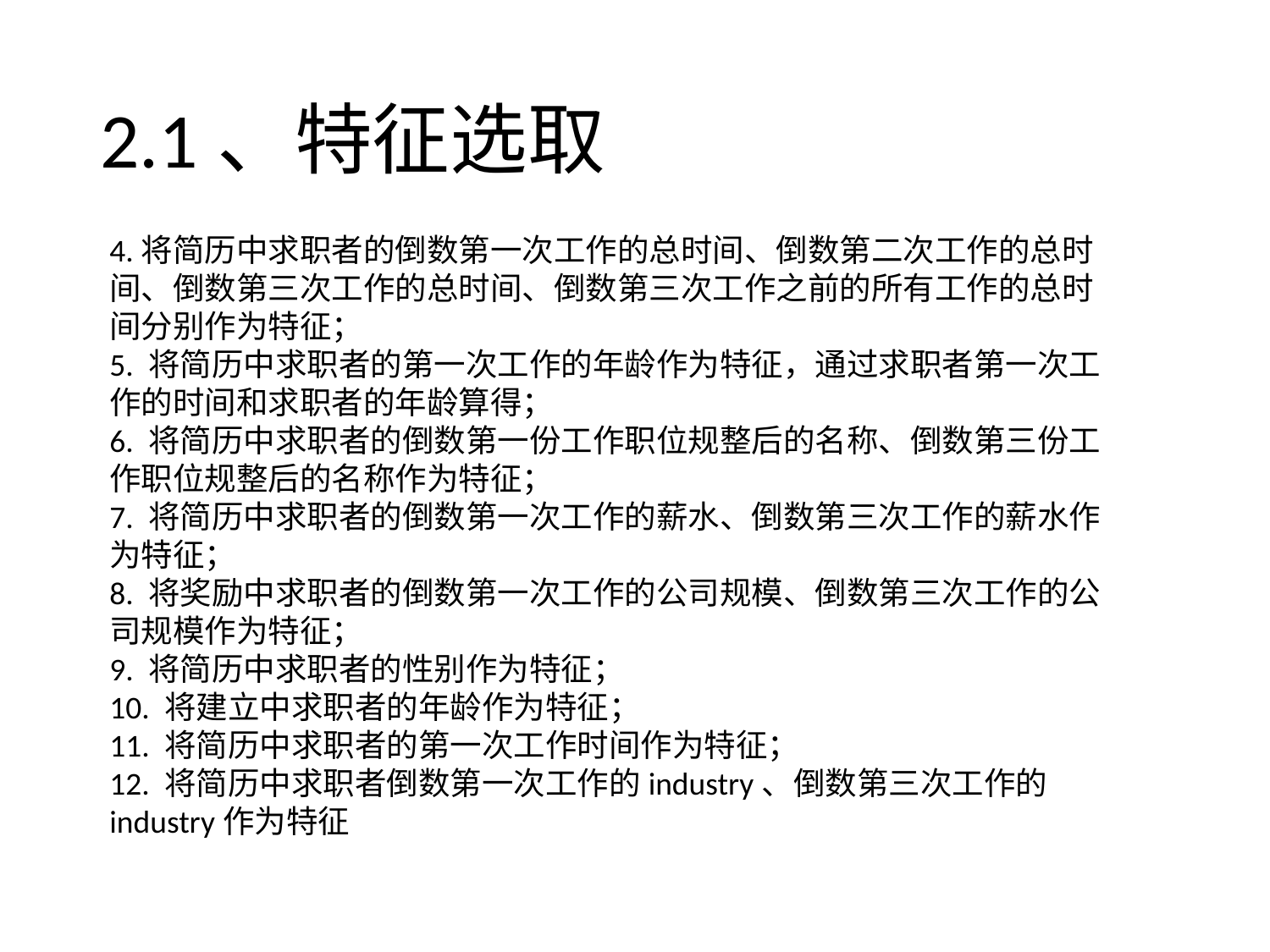

# 2.1、特征选取
4.将简历中求职者的倒数第一次工作的总时间、倒数第二次工作的总时间、倒数第三次工作的总时间、倒数第三次工作之前的所有工作的总时间分别作为特征；
5. 将简历中求职者的第一次工作的年龄作为特征，通过求职者第一次工作的时间和求职者的年龄算得；
6. 将简历中求职者的倒数第一份工作职位规整后的名称、倒数第三份工作职位规整后的名称作为特征；
7. 将简历中求职者的倒数第一次工作的薪水、倒数第三次工作的薪水作为特征；
8. 将奖励中求职者的倒数第一次工作的公司规模、倒数第三次工作的公司规模作为特征；
9. 将简历中求职者的性别作为特征；
10. 将建立中求职者的年龄作为特征；
11. 将简历中求职者的第一次工作时间作为特征；
12. 将简历中求职者倒数第一次工作的industry、倒数第三次工作的industry作为特征